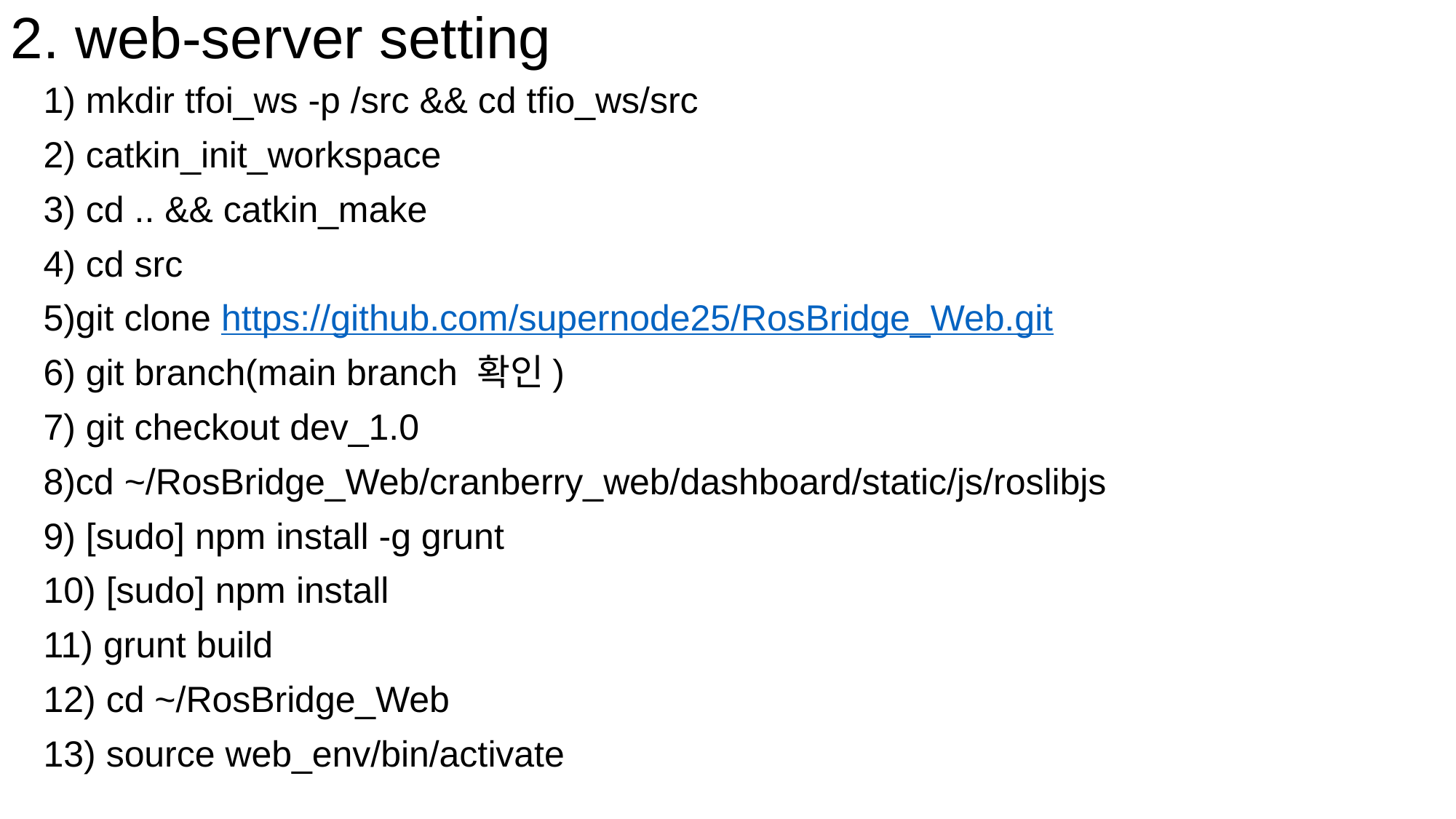

2. web-server setting
1) mkdir tfoi_ws -p /src && cd tfio_ws/src
2) catkin_init_workspace
3) cd .. && catkin_make
4) cd src
5)git clone https://github.com/supernode25/RosBridge_Web.git
6) git branch(main branch 확인)
7) git checkout dev_1.0
8)cd ~/RosBridge_Web/cranberry_web/dashboard/static/js/roslibjs
9) [sudo] npm install -g grunt
10) [sudo] npm install
11) grunt build
12) cd ~/RosBridge_Web
13) source web_env/bin/activate